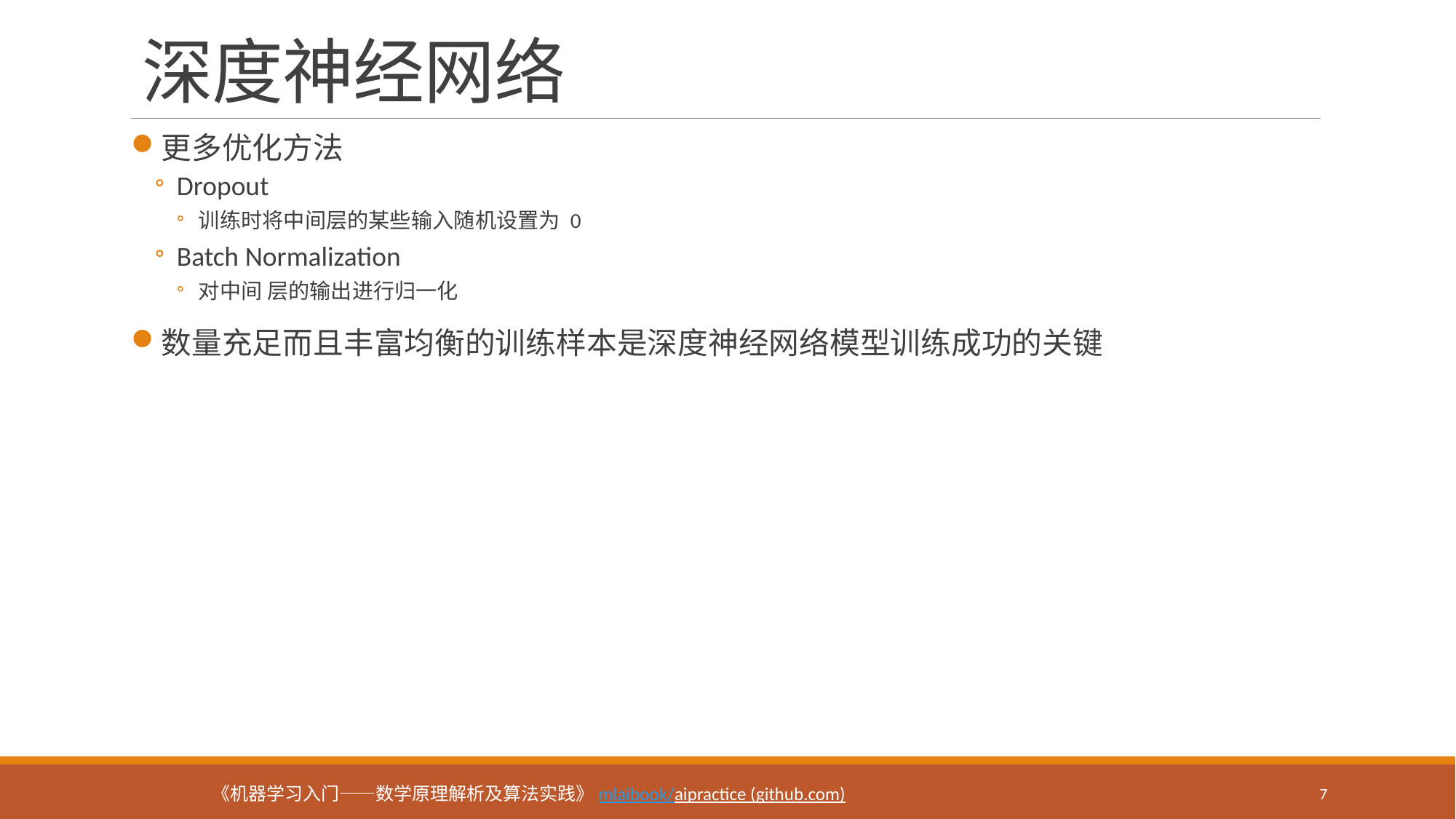

# 深度神经网络
更多优化方法
Dropout
训练时将中间层的某些输入随机设置为 0
Batch Normalization
对中间 层的输出进行归一化
数量充足而且丰富均衡的训练样本是深度神经网络模型训练成功的关键
7